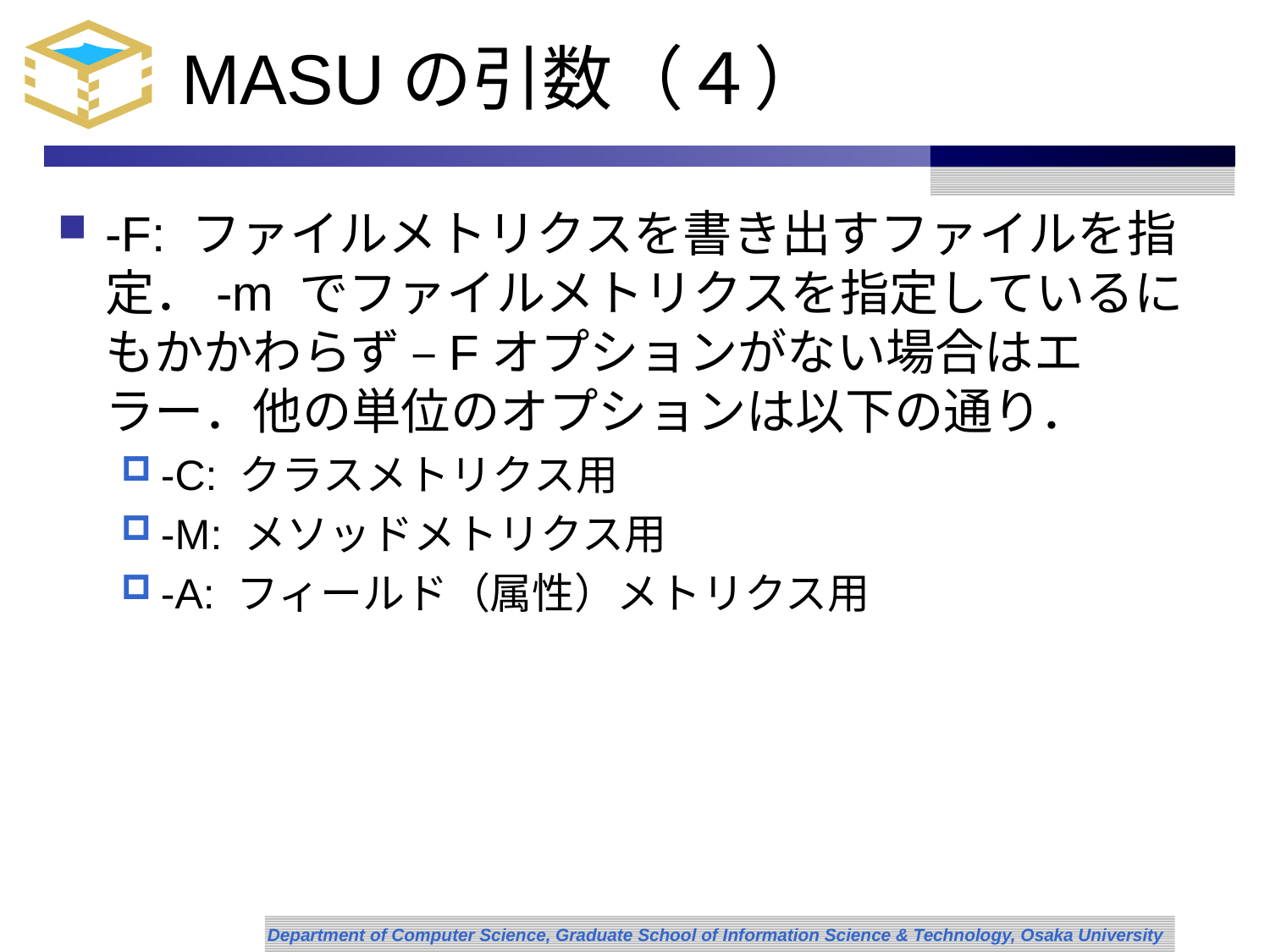

# MASUの引数（４）
-F: ファイルメトリクスを書き出すファイルを指定．-m でファイルメトリクスを指定しているにもかかわらず –Fオプションがない場合はエラー．他の単位のオプションは以下の通り．
-C: クラスメトリクス用
-M: メソッドメトリクス用
-A: フィールド（属性）メトリクス用